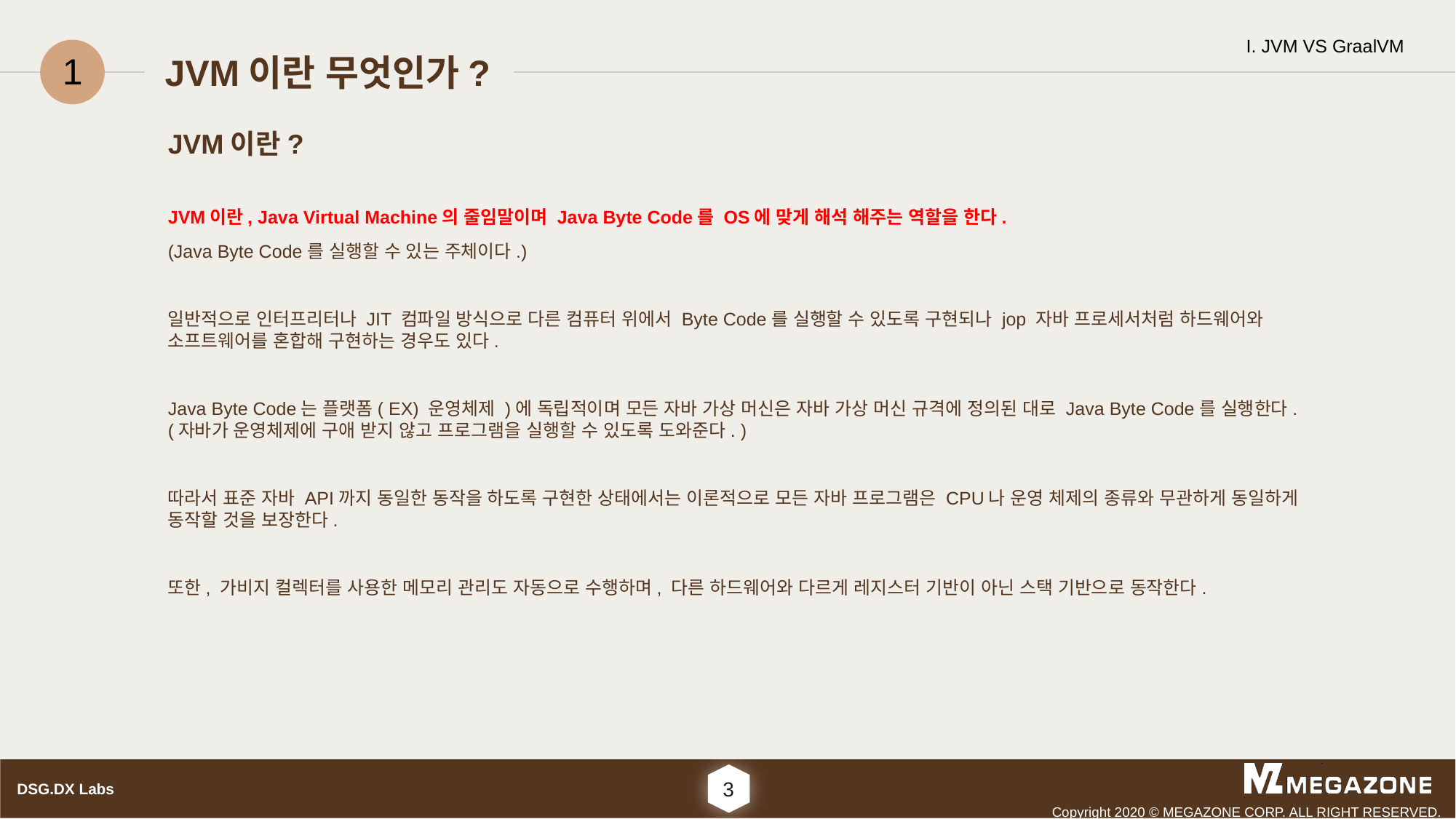

# I. JVM VS GraalVM
1
JVM이란 무엇인가?
JVM이란?

JVM이란, Java Virtual Machine의 줄임말이며 Java Byte Code를 OS에 맞게 해석 해주는 역할을 한다.
(Java Byte Code를 실행할 수 있는 주체이다.)

일반적으로 인터프리터나 JIT 컴파일 방식으로 다른 컴퓨터 위에서 Byte Code를 실행할 수 있도록 구현되나 jop 자바 프로세서처럼 하드웨어와 소프트웨어를 혼합해 구현하는 경우도 있다.

Java Byte Code는 플랫폼( EX) 운영체제 )에 독립적이며 모든 자바 가상 머신은 자바 가상 머신 규격에 정의된 대로 Java Byte Code를 실행한다. (자바가 운영체제에 구애 받지 않고 프로그램을 실행할 수 있도록 도와준다. )

따라서 표준 자바 API까지 동일한 동작을 하도록 구현한 상태에서는 이론적으로 모든 자바 프로그램은 CPU나 운영 체제의 종류와 무관하게 동일하게 동작할 것을 보장한다.

또한, 가비지 컬렉터를 사용한 메모리 관리도 자동으로 수행하며, 다른 하드웨어와 다르게 레지스터 기반이 아닌 스택 기반으로 동작한다.